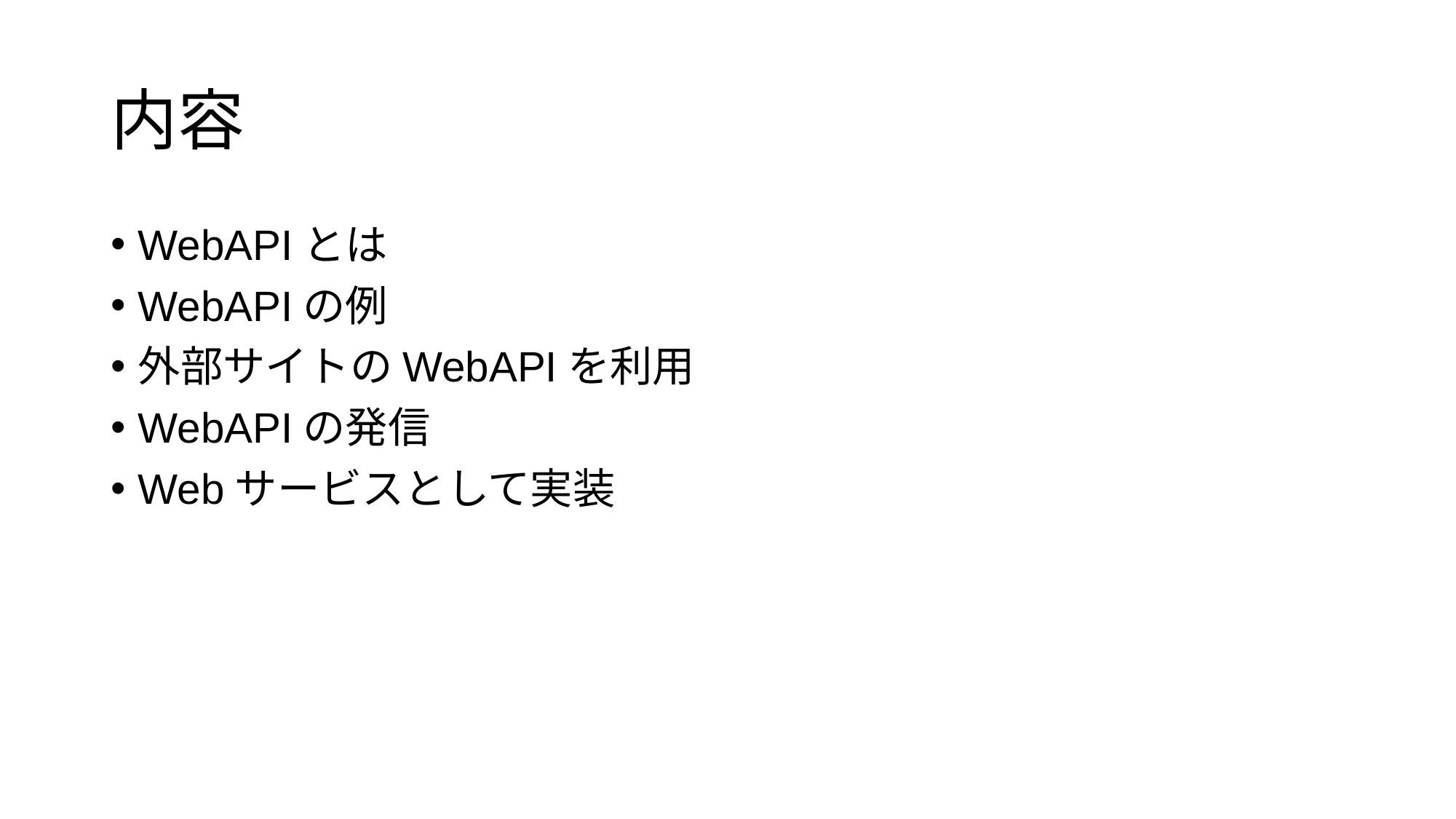

# 内容
WebAPIとは
WebAPIの例
外部サイトのWebAPIを利用
WebAPIの発信
Webサービスとして実装